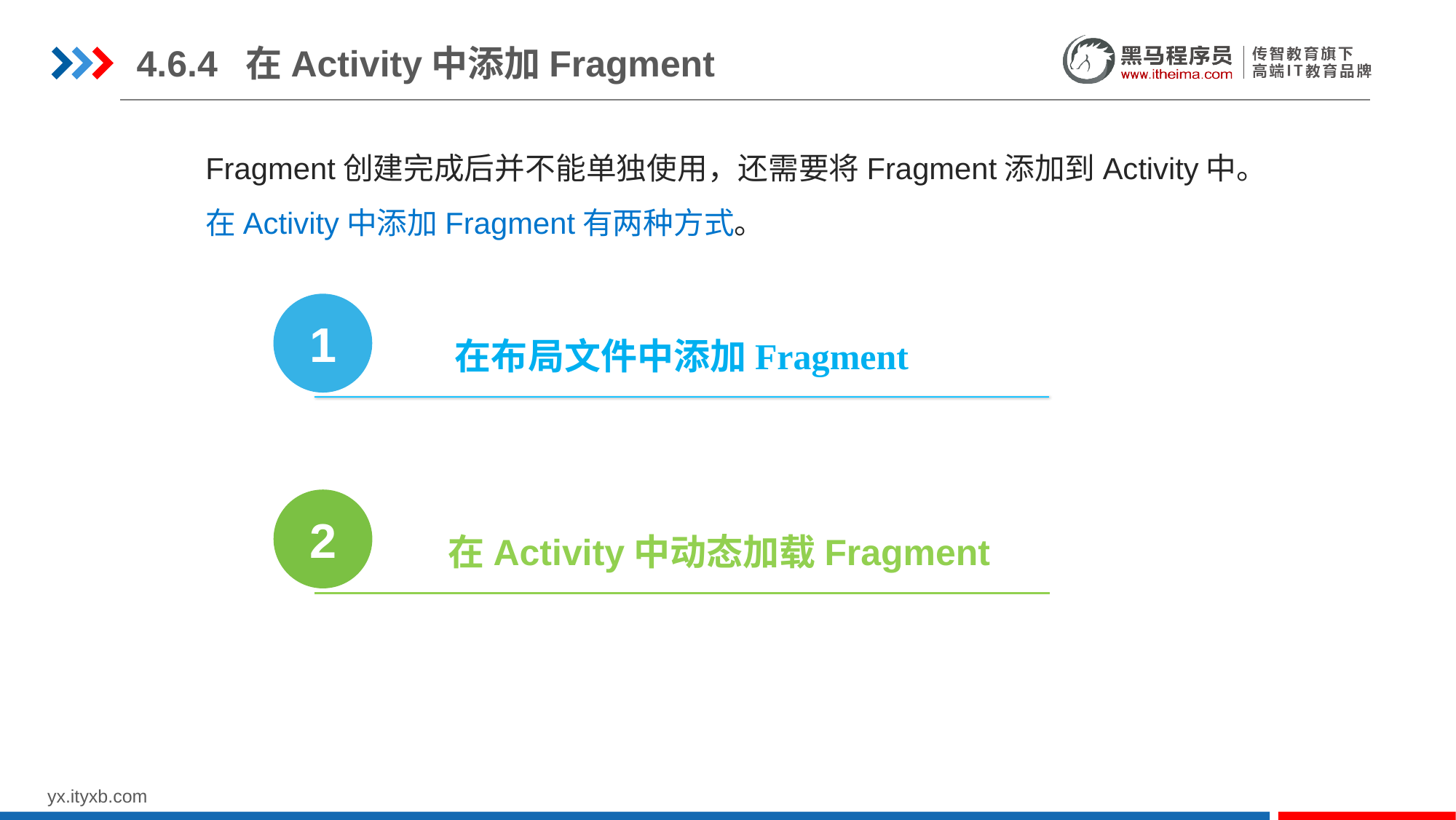

4.6.4	在Activity中添加Fragment
Fragment创建完成后并不能单独使用，还需要将Fragment添加到Activity中。在Activity中添加Fragment有两种方式。
1
在布局文件中添加Fragment
2
在Activity中动态加载Fragment